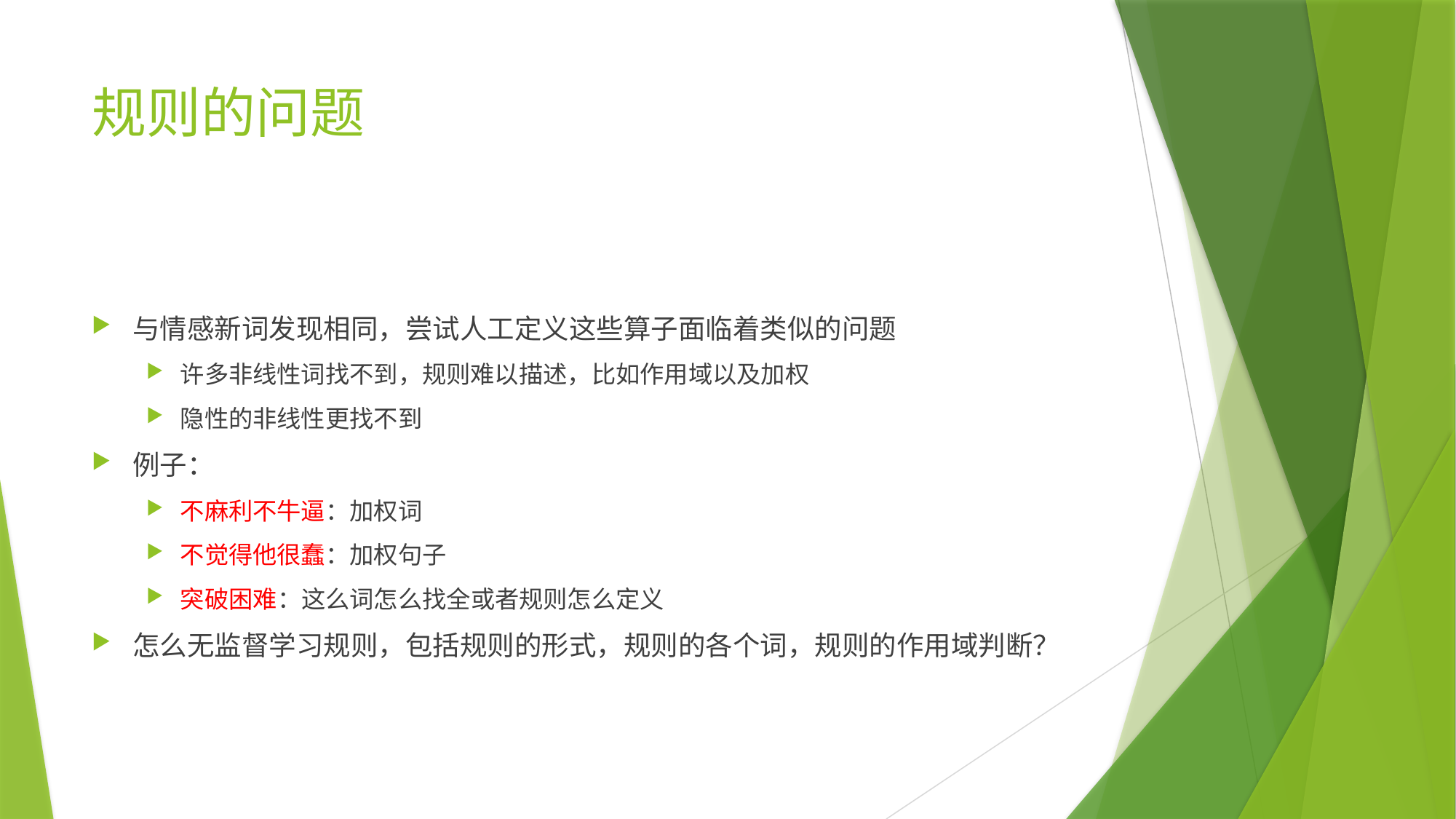

# 规则的问题

与情感新词发现相同，尝试人工定义这些算子面临着类似的问题
许多非线性词找不到，规则难以描述，比如作用域以及加权
隐性的非线性更找不到
例子：
不麻利不牛逼：加权词
不觉得他很蠢：加权句子
突破困难：这么词怎么找全或者规则怎么定义
怎么无监督学习规则，包括规则的形式，规则的各个词，规则的作用域判断？